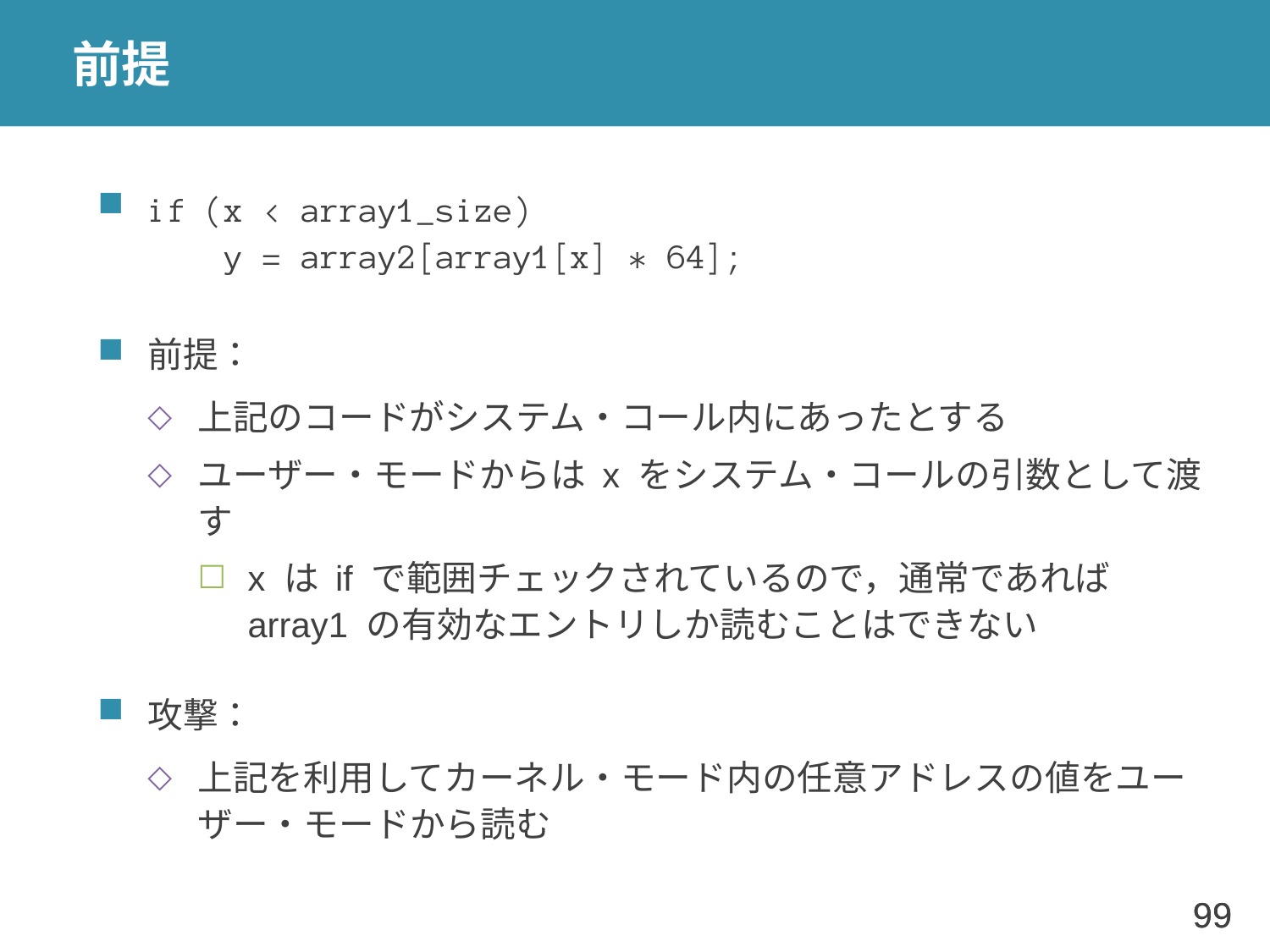

# 前提
if (x < array1_size)
    y = array2[array1[x] * 64];
前提：
上記のコードがシステム・コール内にあったとする
ユーザー・モードからは x をシステム・コールの引数として渡す
x は if で範囲チェックされているので，通常であれば array1 の有効なエントリしか読むことはできない
攻撃：
上記を利用してカーネル・モード内の任意アドレスの値をユーザー・モードから読む